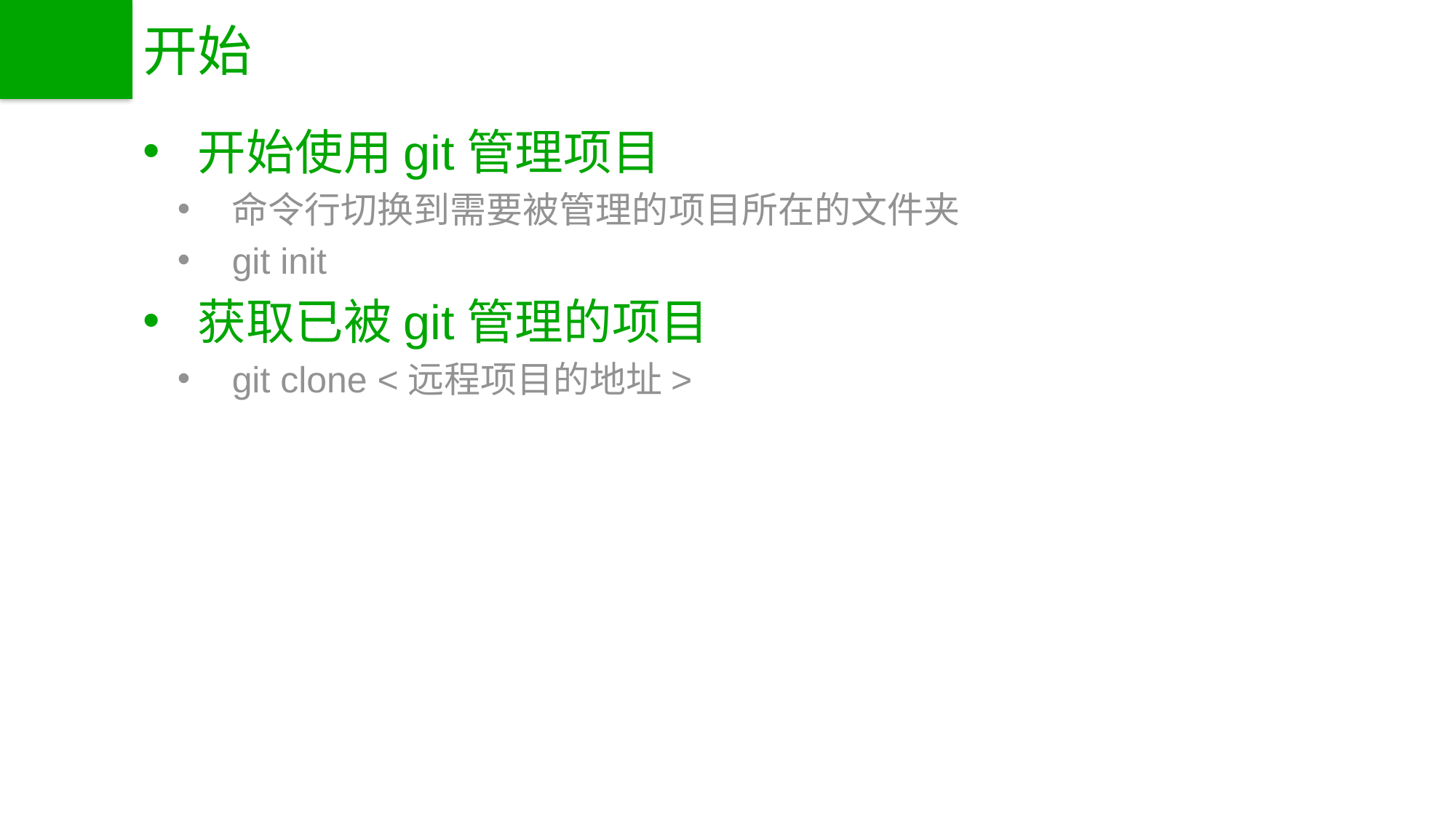

# 开始
开始使用git管理项目
命令行切换到需要被管理的项目所在的文件夹
git init
获取已被git管理的项目
git clone <远程项目的地址>